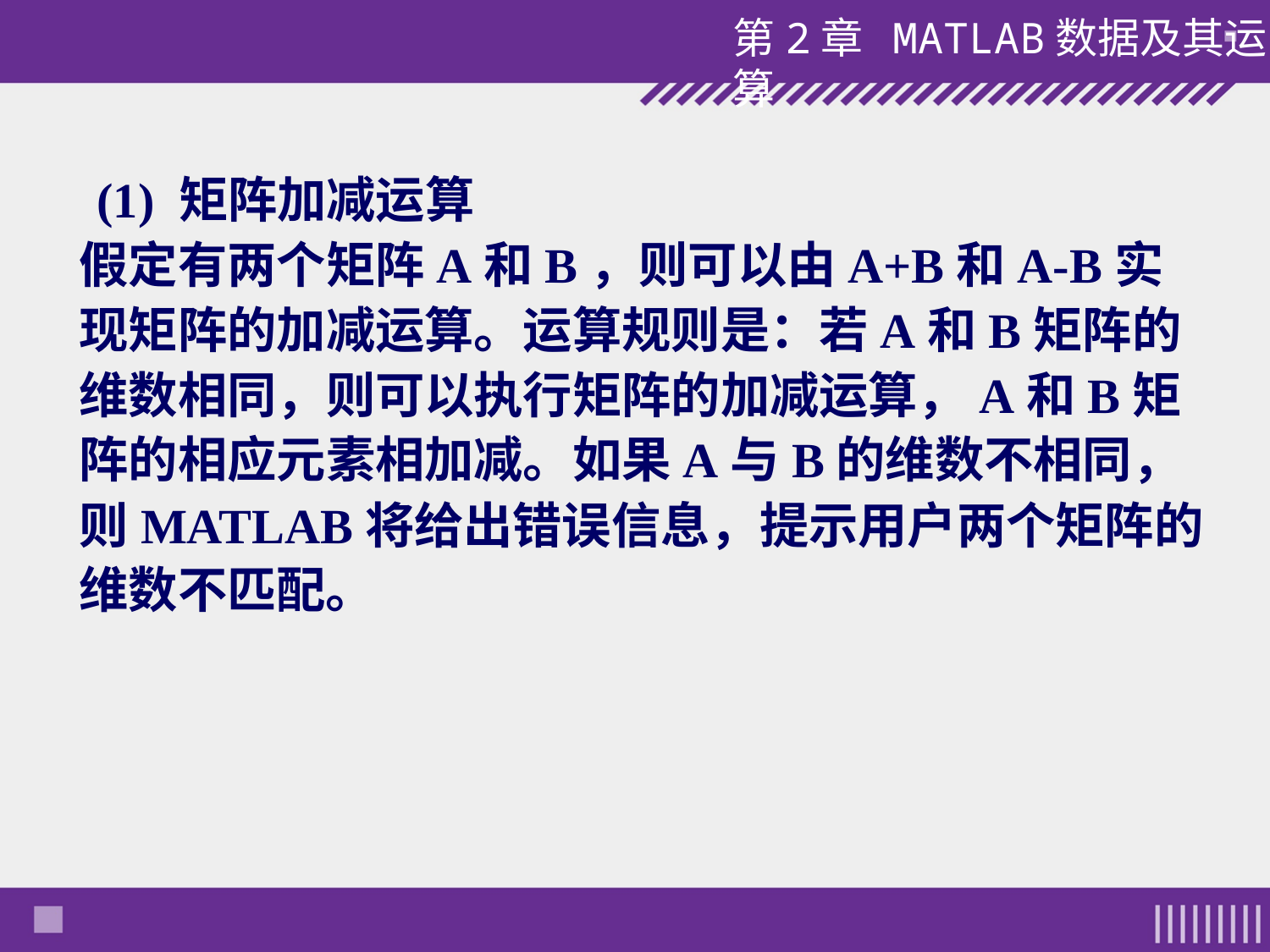

(1) 矩阵加减运算
假定有两个矩阵A和B，则可以由A+B和A-B实现矩阵的加减运算。运算规则是：若A和B矩阵的维数相同，则可以执行矩阵的加减运算，A和B矩阵的相应元素相加减。如果A与B的维数不相同，则MATLAB将给出错误信息，提示用户两个矩阵的维数不匹配。